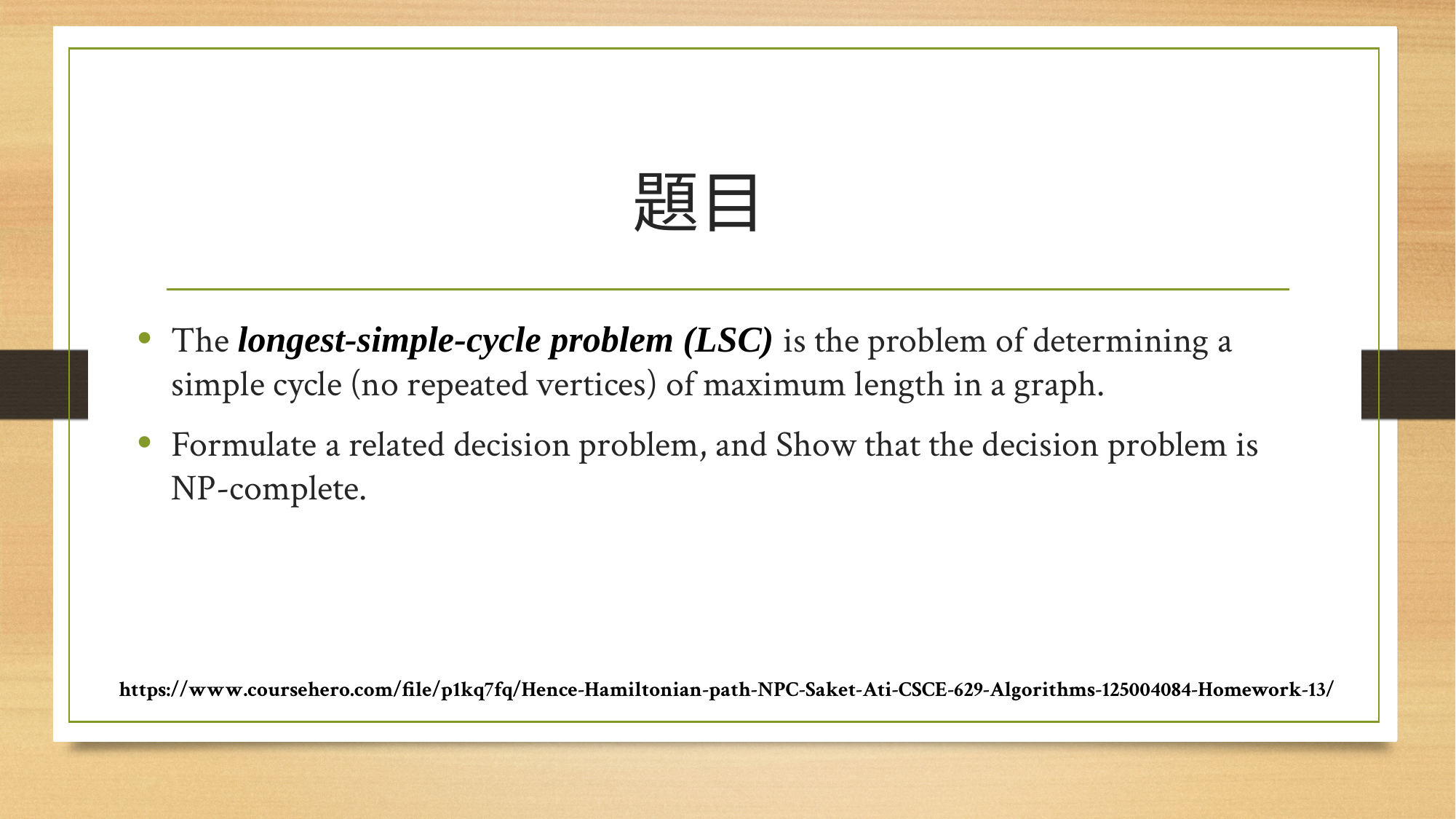

# 題目
The longest-simple-cycle problem (LSC) is the problem of determining a simple cycle (no repeated vertices) of maximum length in a graph.
Formulate a related decision problem, and Show that the decision problem is NP-complete.
https://www.coursehero.com/file/p1kq7fq/Hence-Hamiltonian-path-NPC-Saket-Ati-CSCE-629-Algorithms-125004084-Homework-13/